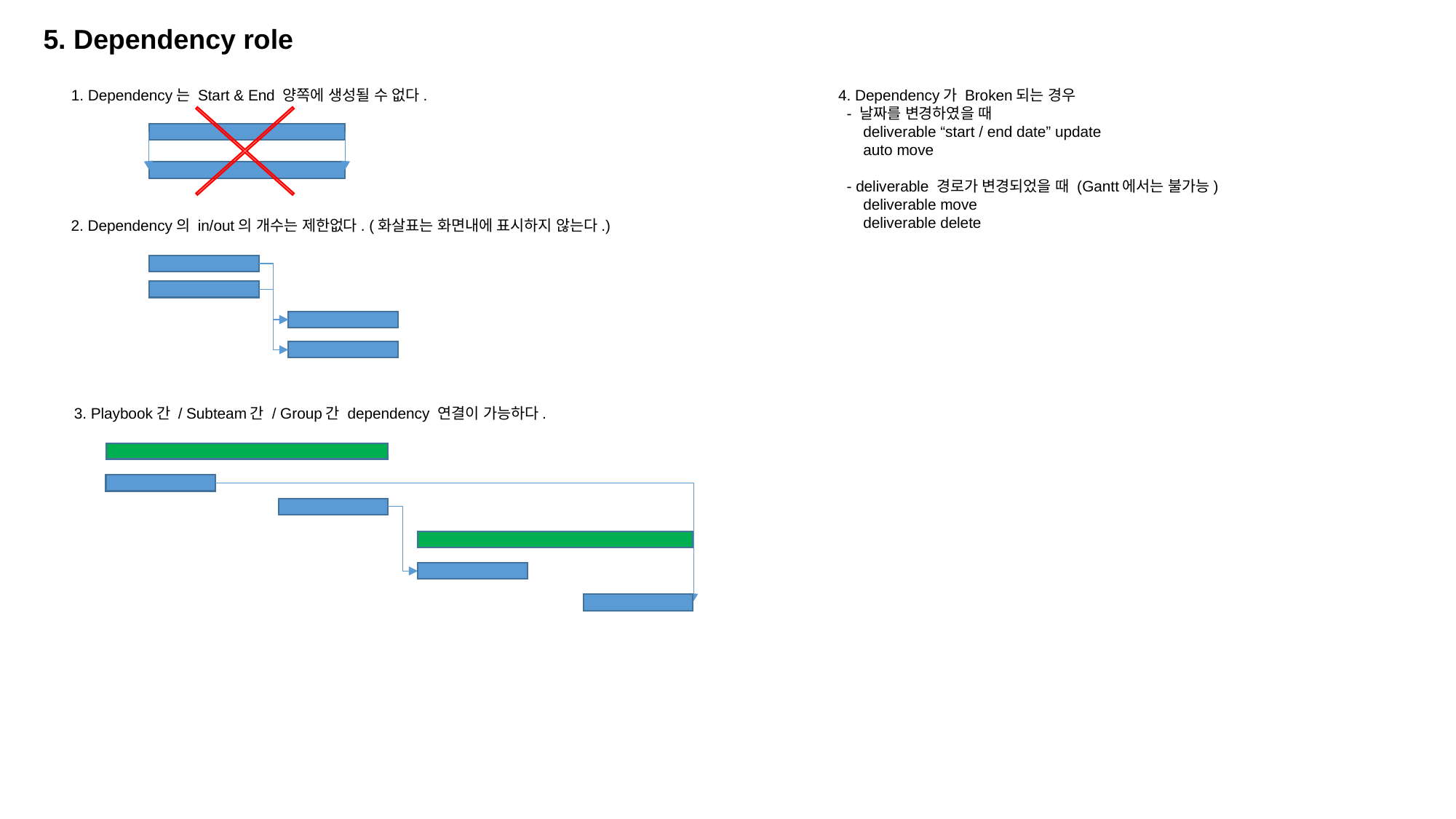

5. Dependency role

4. Dependency가 Broken되는 경우
  - 날짜를 변경하였을 때
      deliverable “start / end date” update
      auto move

  - deliverable 경로가 변경되었을 때 (Gantt에서는 불가능)
      deliverable move
      deliverable delete
1. Dependency는 Start & End 양쪽에 생성될 수 없다.

2. Dependency의 in/out의 개수는 제한없다. (화살표는 화면내에 표시하지 않는다.)

3. Playbook간 / Subteam간 / Group간 dependency 연결이 가능하다.